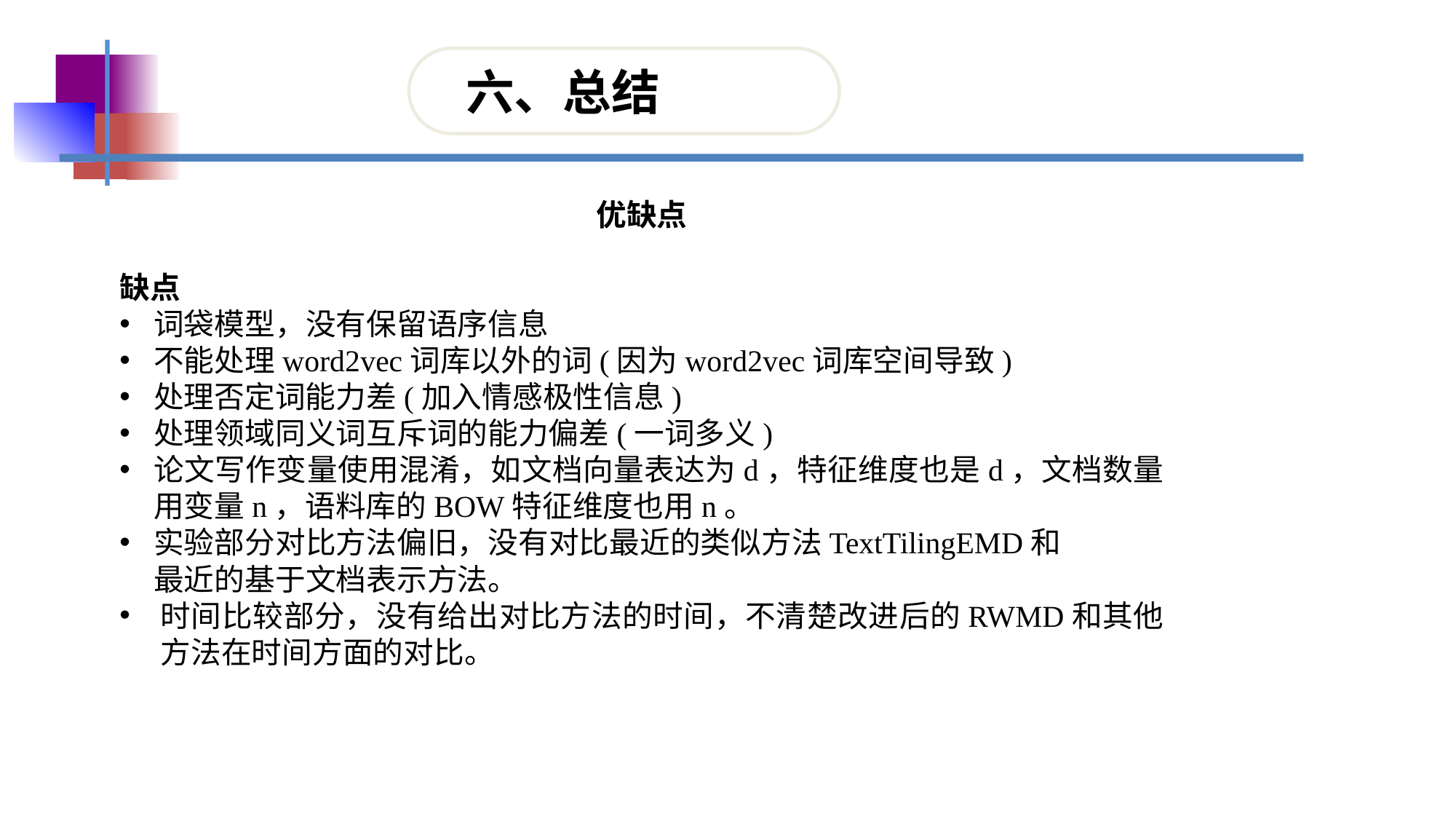

六、总结
优缺点

缺点
词袋模型，没有保留语序信息
不能处理word2vec词库以外的词(因为word2vec词库空间导致)
处理否定词能力差(加入情感极性信息)
处理领域同义词互斥词的能力偏差(一词多义)
论文写作变量使用混淆，如文档向量表达为d，特征维度也是d，文档数量用变量n，语料库的BOW特征维度也用n。
实验部分对比方法偏旧，没有对比最近的类似方法TextTilingEMD和
    最近的基于文档表示方法。
时间比较部分，没有给出对比方法的时间，不清楚改进后的RWMD和其他方法在时间方面的对比。